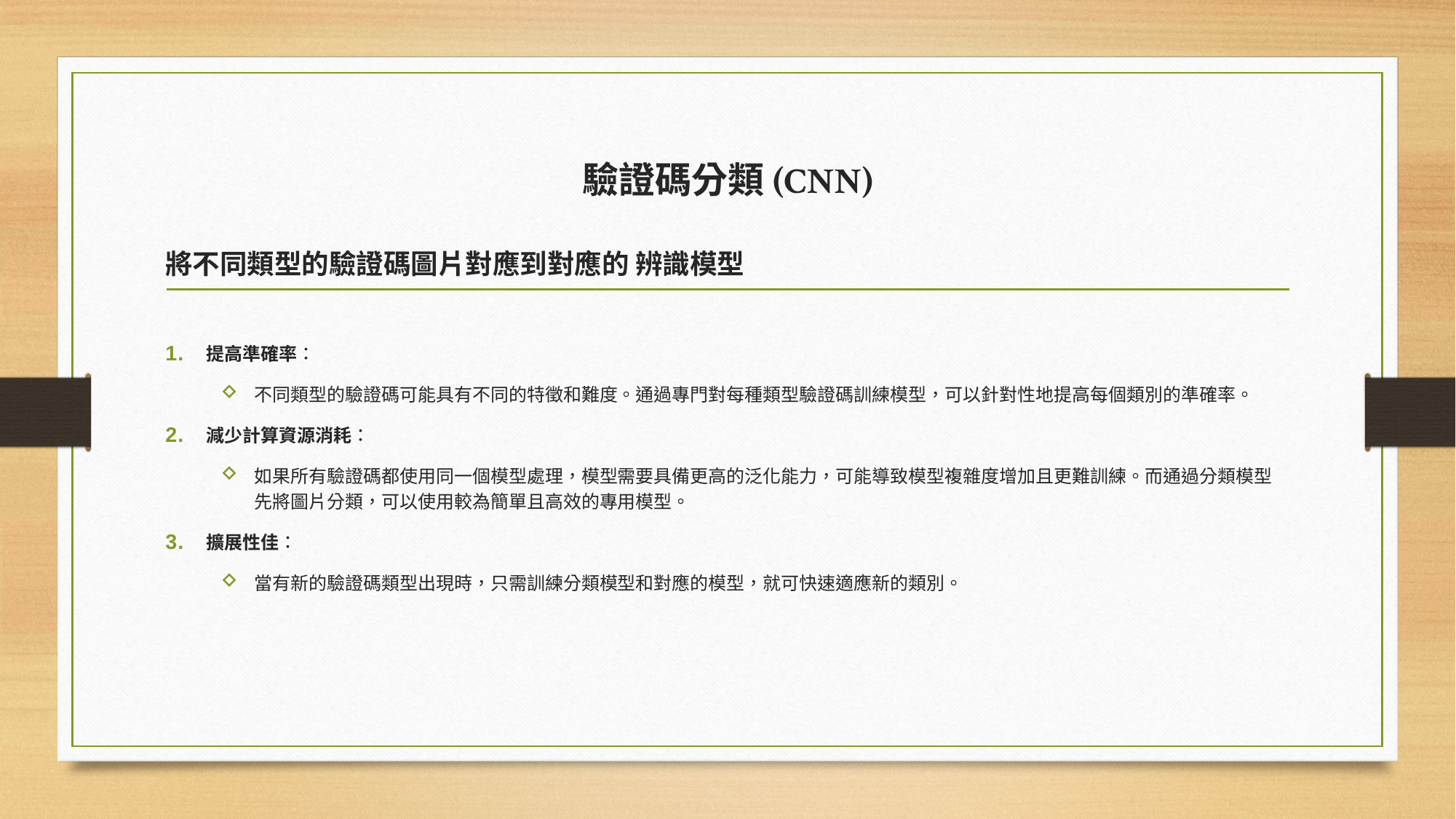

# 驗證碼分類(CNN)
將不同類型的驗證碼圖片對應到對應的 辨識模型

提高準確率：
不同類型的驗證碼可能具有不同的特徵和難度。通過專門對每種類型驗證碼訓練模型，可以針對性地提高每個類別的準確率。
減少計算資源消耗：
如果所有驗證碼都使用同一個模型處理，模型需要具備更高的泛化能力，可能導致模型複雜度增加且更難訓練。而通過分類模型先將圖片分類，可以使用較為簡單且高效的專用模型。
擴展性佳：
當有新的驗證碼類型出現時，只需訓練分類模型和對應的模型，就可快速適應新的類別。